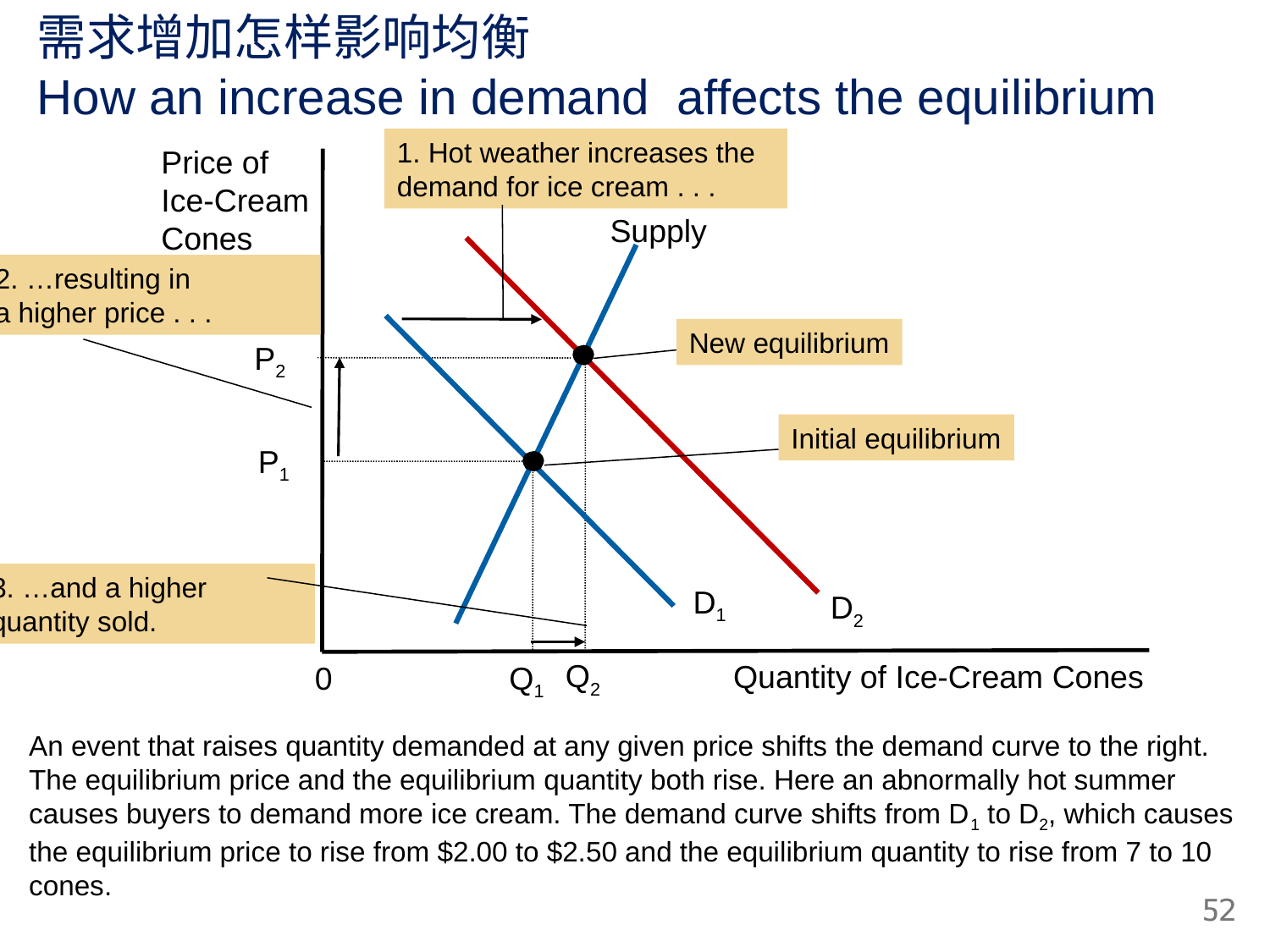

需求增加怎样影响均衡
How an increase in demand  affects the equilibrium

1. Hot weather increases the demand for ice cream . . .
Price of
Ice-Cream
Cones
Supply
D2
2. …resulting in
a higher price . . .
D1
New equilibrium
P2

Q2
Initial equilibrium
P1

Q1
3. …and a higher
quantity sold.
Quantity of Ice-Cream Cones
0
An event that raises quantity demanded at any given price shifts the demand curve to the right. The equilibrium price and the equilibrium quantity both rise. Here an abnormally hot summer causes buyers to demand more ice cream. The demand curve shifts from D1 to D2, which causes the equilibrium price to rise from $2.00 to $2.50 and the equilibrium quantity to rise from 7 to 10 cones.
52